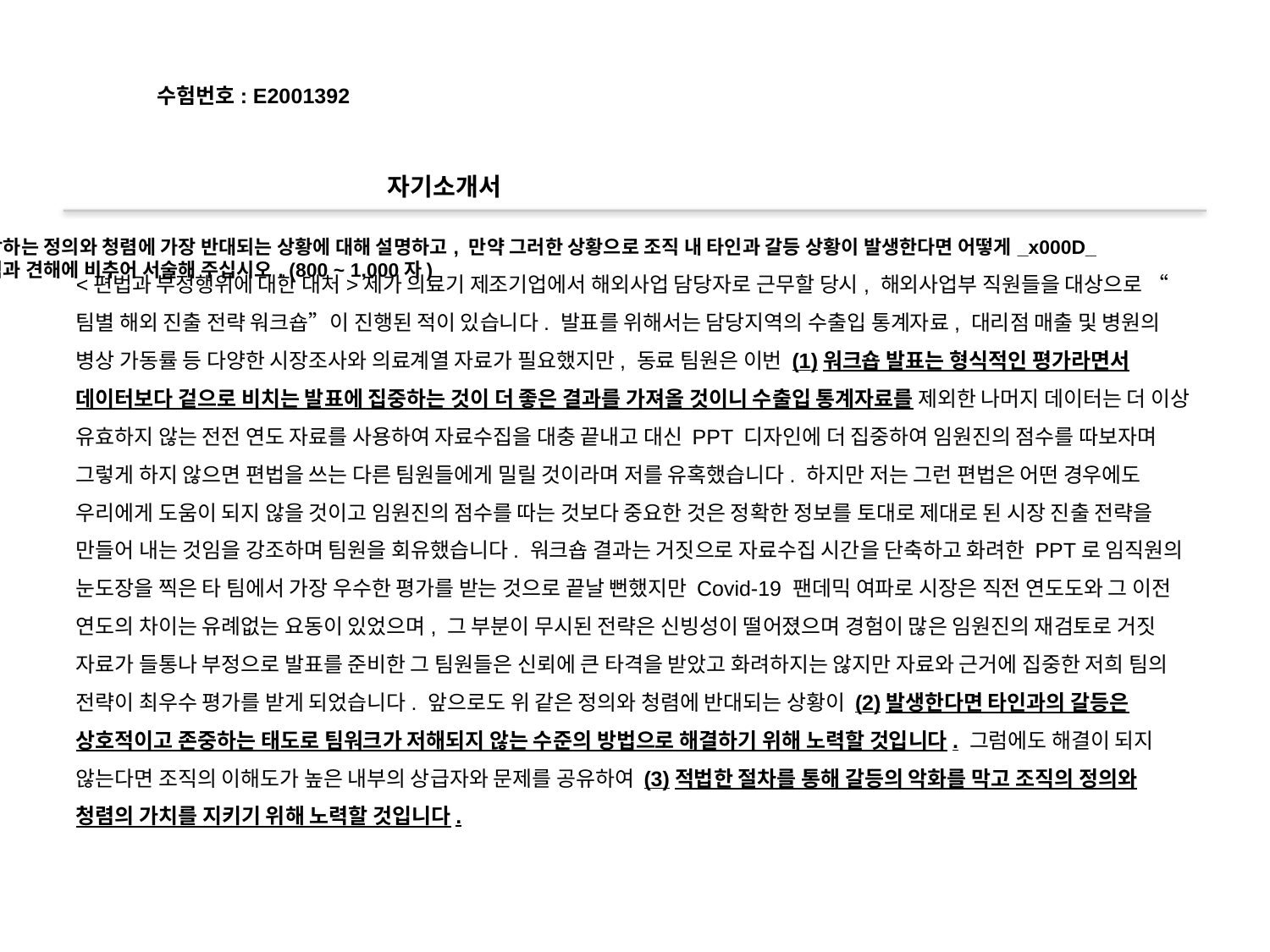

수험번호: E2001392
#

자기소개서

조직 생활에서 본인이 생각하는 정의와 청렴에 가장 반대되는 상황에 대해 설명하고, 만약 그러한 상황으로 조직 내 타인과 갈등 상황이 발생한다면 어떻게_x000D_
대처할 것인지 본인의 경험과 견해에 비추어 서술해 주십시오. (800 ~ 1,000자)

<편법과 부정행위에 대한 대처>제가 의료기 제조기업에서 해외사업 담당자로 근무할 당시, 해외사업부 직원들을 대상으로 “팀별 해외 진출 전략 워크숍”이 진행된 적이 있습니다. 발표를 위해서는 담당지역의 수출입 통계자료, 대리점 매출 및 병원의 병상 가동률 등 다양한 시장조사와 의료계열 자료가 필요했지만, 동료 팀원은 이번 (1)워크숍 발표는 형식적인 평가라면서 데이터보다 겉으로 비치는 발표에 집중하는 것이 더 좋은 결과를 가져올 것이니 수출입 통계자료를 제외한 나머지 데이터는 더 이상 유효하지 않는 전전 연도 자료를 사용하여 자료수집을 대충 끝내고 대신 PPT 디자인에 더 집중하여 임원진의 점수를 따보자며 그렇게 하지 않으면 편법을 쓰는 다른 팀원들에게 밀릴 것이라며 저를 유혹했습니다. 하지만 저는 그런 편법은 어떤 경우에도 우리에게 도움이 되지 않을 것이고 임원진의 점수를 따는 것보다 중요한 것은 정확한 정보를 토대로 제대로 된 시장 진출 전략을 만들어 내는 것임을 강조하며 팀원을 회유했습니다. 워크숍 결과는 거짓으로 자료수집 시간을 단축하고 화려한 PPT로 임직원의 눈도장을 찍은 타 팀에서 가장 우수한 평가를 받는 것으로 끝날 뻔했지만 Covid-19 팬데믹 여파로 시장은 직전 연도도와 그 이전 연도의 차이는 유례없는 요동이 있었으며, 그 부분이 무시된 전략은 신빙성이 떨어졌으며 경험이 많은 임원진의 재검토로 거짓 자료가 들통나 부정으로 발표를 준비한 그 팀원들은 신뢰에 큰 타격을 받았고 화려하지는 않지만 자료와 근거에 집중한 저희 팀의 전략이 최우수 평가를 받게 되었습니다. 앞으로도 위 같은 정의와 청렴에 반대되는 상황이 (2)발생한다면 타인과의 갈등은 상호적이고 존중하는 태도로 팀워크가 저해되지 않는 수준의 방법으로 해결하기 위해 노력할 것입니다. 그럼에도 해결이 되지 않는다면 조직의 이해도가 높은 내부의 상급자와 문제를 공유하여 (3)적법한 절차를 통해 갈등의 악화를 막고 조직의 정의와 청렴의 가치를 지키기 위해 노력할 것입니다.

자기소개서 기반 면접 질문 제안

(1) 해외사업부에서 자료와 근거 중심의 전략을 마련한 구체적인 과정은 무엇이었나요?
(2) 상호 존중과 갈등 해결을 위해 어떤 구체적인 대응 방식을 설정하셨나요?
(3) 조직의 정의와 청렴을 지키기 위해 경험한 조직 내 높은 이해도와 상급자의 역할은 무엇이었나요?